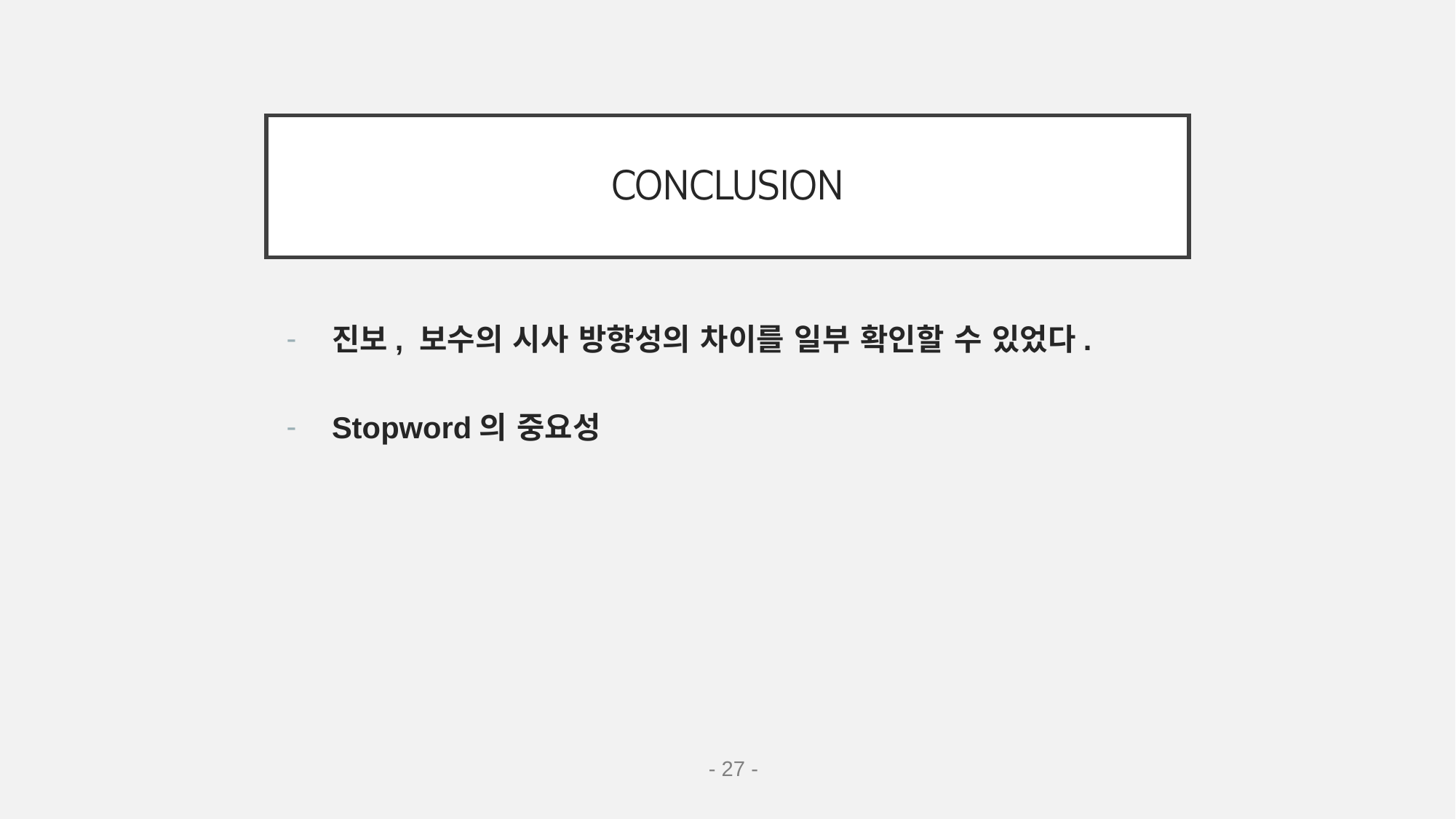

# CONCLUSION
진보, 보수의 시사 방향성의 차이를 일부 확인할 수 있었다.

Stopword의 중요성
- 27 -